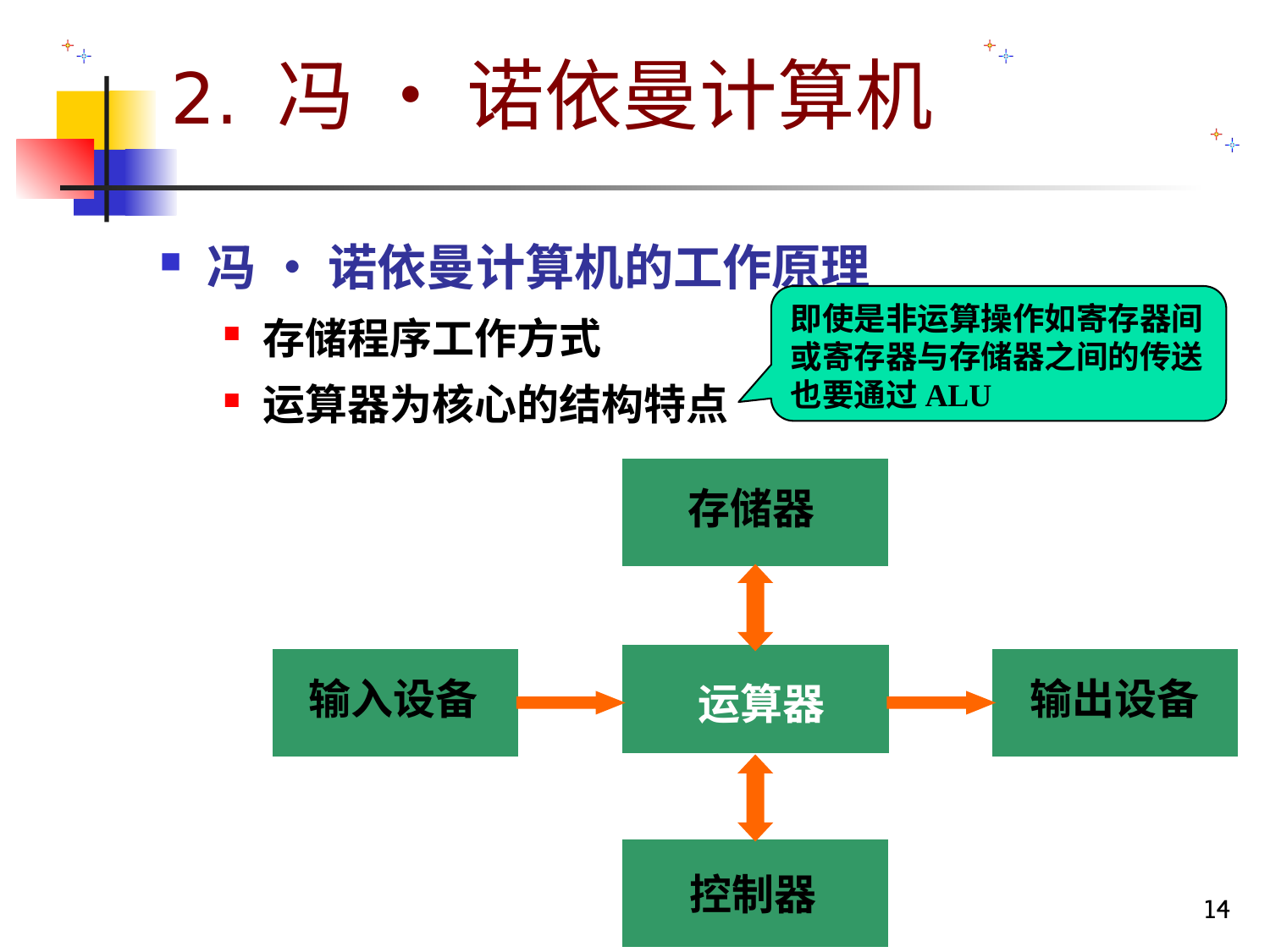

# 2. 冯 • 诺依曼计算机
冯 • 诺依曼计算机的工作原理
存储程序工作方式
运算器为核心的结构特点
即使是非运算操作如寄存器间或寄存器与存储器之间的传送也要通过ALU

存储器

输入设备
运算器
输出设备

控制器
14